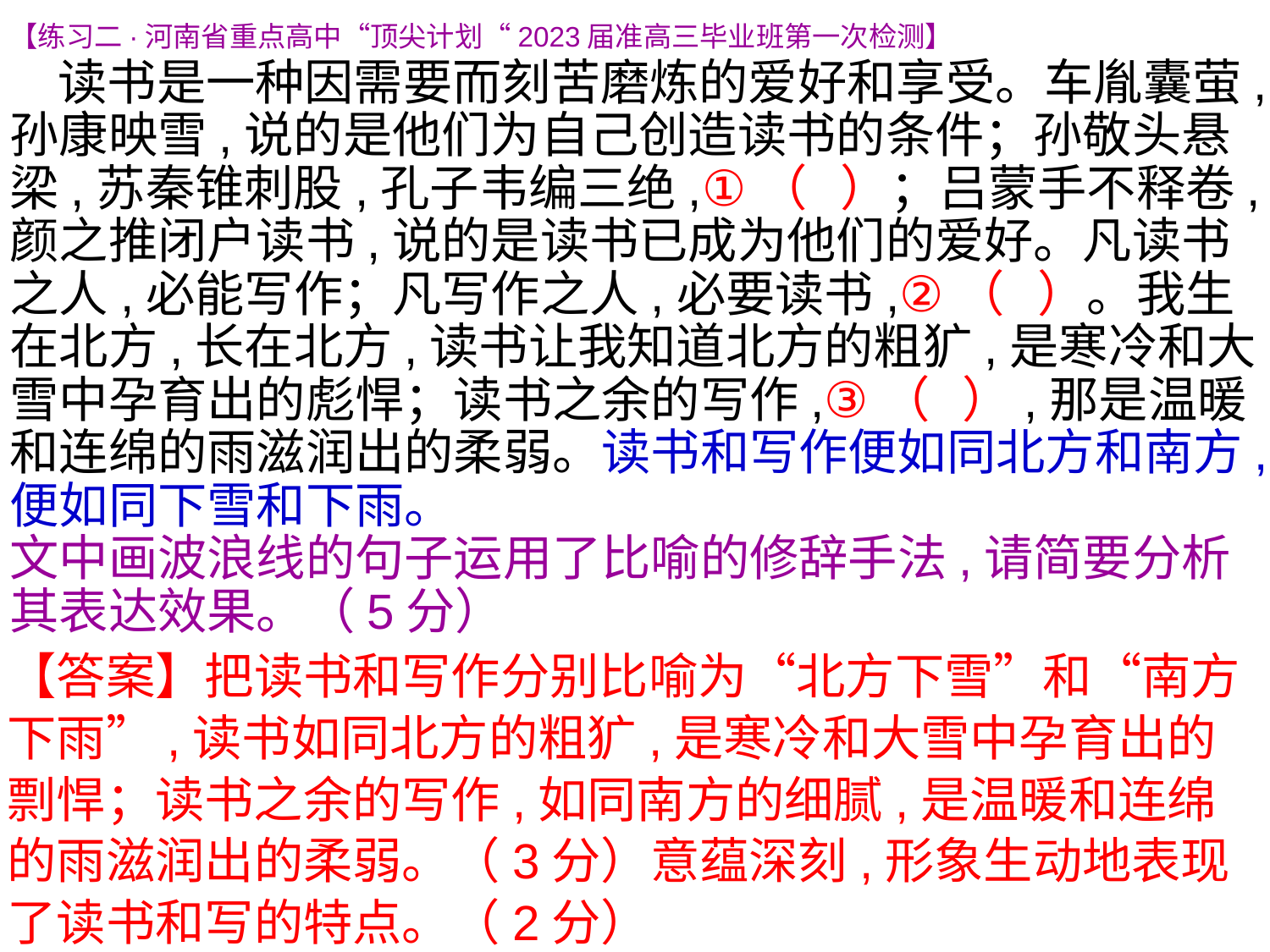

【练习二·河南省重点高中“顶尖计划“2023届准高三毕业班第一次检测】
    读书是一种因需要而刻苦磨炼的爱好和享受。车胤囊萤,孙康映雪,说的是他们为自己创造读书的条件；孙敬头悬梁,苏秦锥刺股,孔子韦编三绝,①（   ）；吕蒙手不释卷,颜之推闭户读书,说的是读书已成为他们的爱好。凡读书之人,必能写作；凡写作之人,必要读书,②（   ）。我生在北方,长在北方,读书让我知道北方的粗犷,是寒冷和大雪中孕育出的彪悍；读书之余的写作,③（   ）,那是温暖和连绵的雨滋润出的柔弱。读书和写作便如同北方和南方,便如同下雪和下雨。
文中画波浪线的句子运用了比喻的修辞手法,请简要分析其表达效果。（5分）
【答案】把读书和写作分别比喻为“北方下雪”和“南方下雨”,读书如同北方的粗犷,是寒冷和大雪中孕育出的剽悍；读书之余的写作,如同南方的细腻,是温暖和连绵的雨滋润出的柔弱。（3分）意蕴深刻,形象生动地表现了读书和写的特点。（2分）